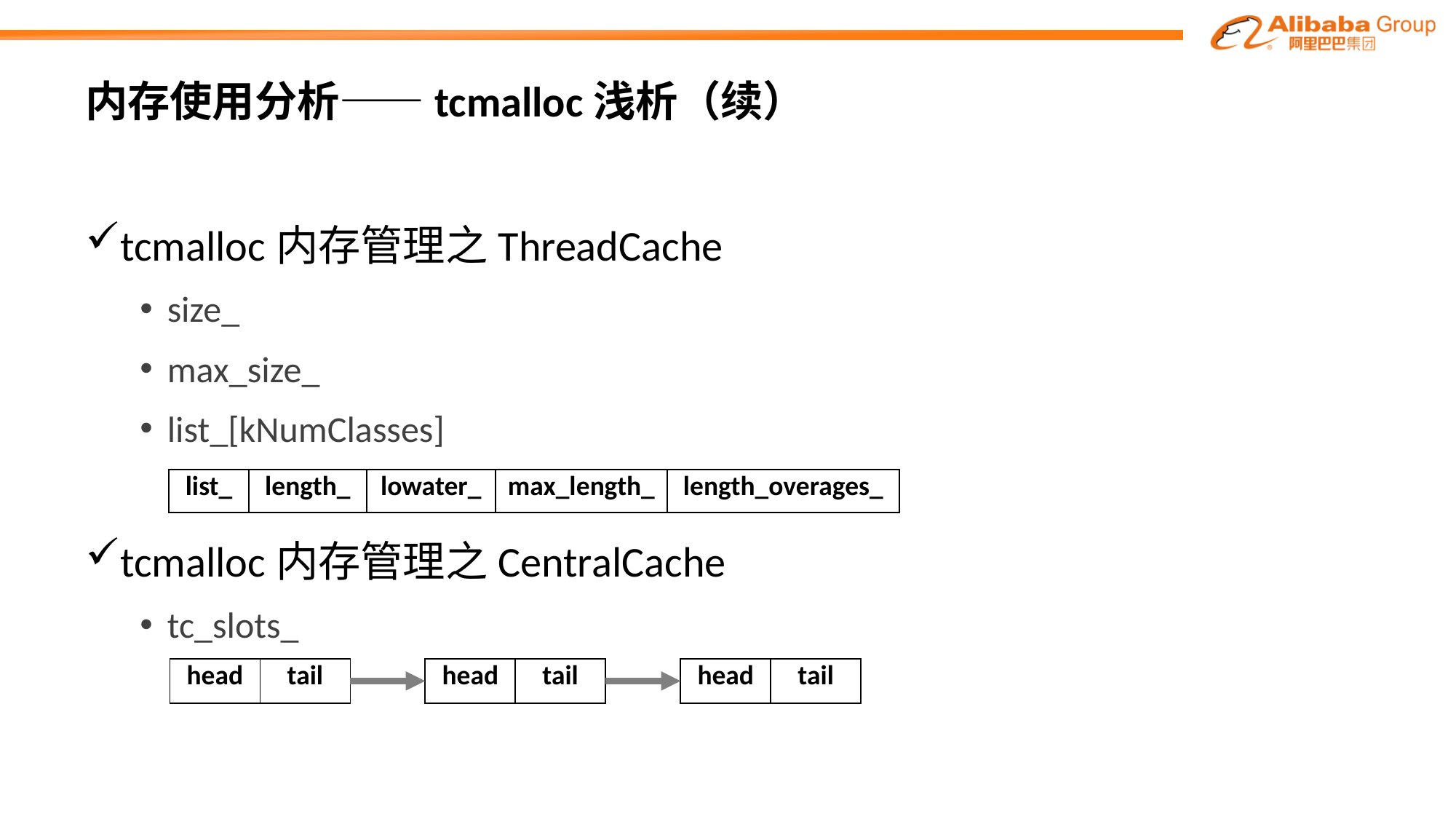

# 内存使用分析——tcmalloc浅析（续）
tcmalloc内存管理之ThreadCache
size_
max_size_
list_[kNumClasses]

tcmalloc内存管理之CentralCache
tc_slots_

| list\_ | length\_ | lowater\_ | max\_length\_ | length\_overages\_ |
| --- | --- | --- | --- | --- |
| head | tail |
| --- | --- |
| head | tail |
| --- | --- |
| head | tail |
| --- | --- |